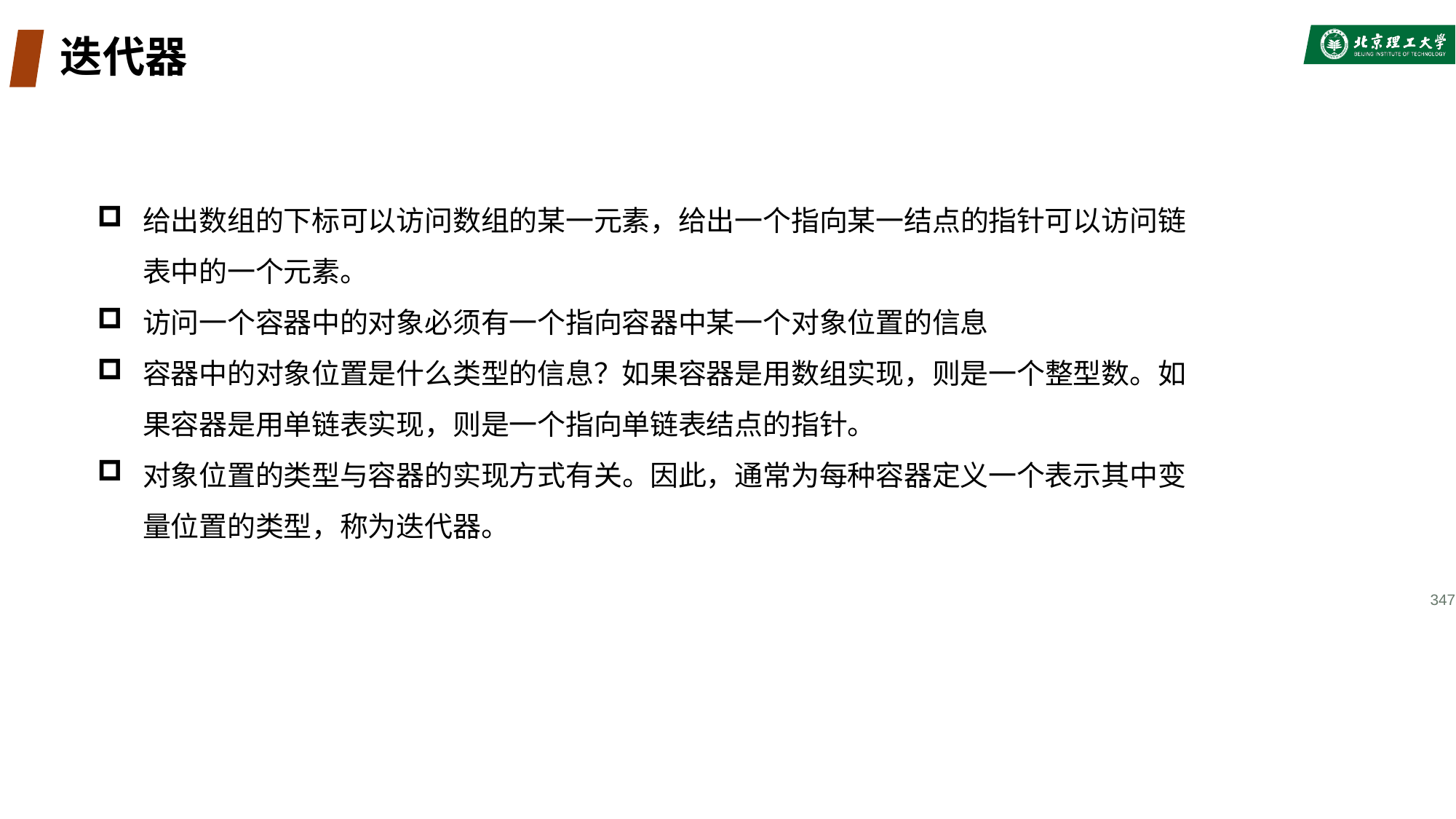

# 迭代器
给出数组的下标可以访问数组的某一元素，给出一个指向某一结点的指针可以访问链表中的一个元素。
访问一个容器中的对象必须有一个指向容器中某一个对象位置的信息
容器中的对象位置是什么类型的信息？如果容器是用数组实现，则是一个整型数。如果容器是用单链表实现，则是一个指向单链表结点的指针。
对象位置的类型与容器的实现方式有关。因此，通常为每种容器定义一个表示其中变量位置的类型，称为迭代器。
347